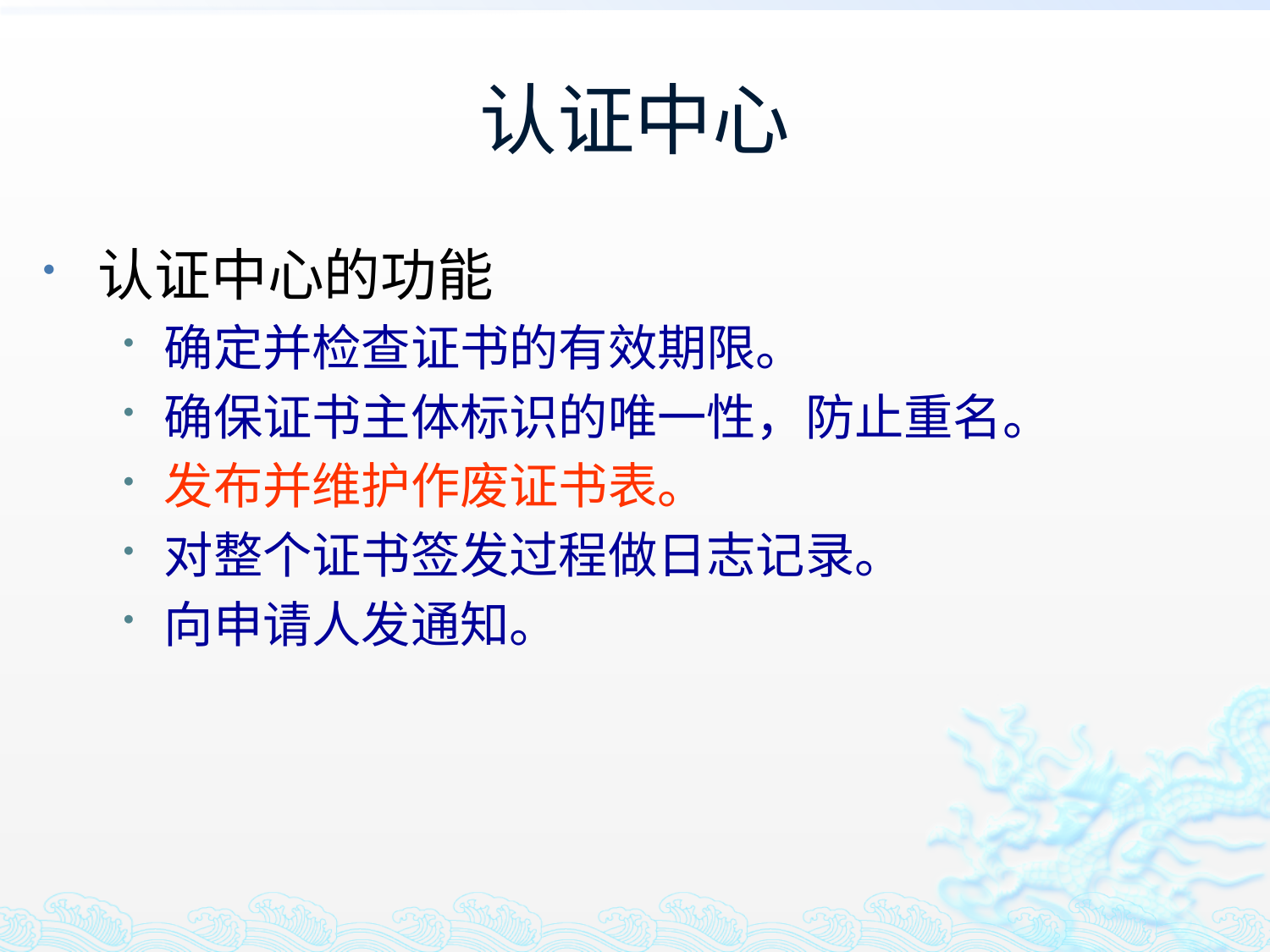

# 认证中心
认证中心的功能
确定并检查证书的有效期限。
确保证书主体标识的唯一性，防止重名。
发布并维护作废证书表。
对整个证书签发过程做日志记录。
向申请人发通知。